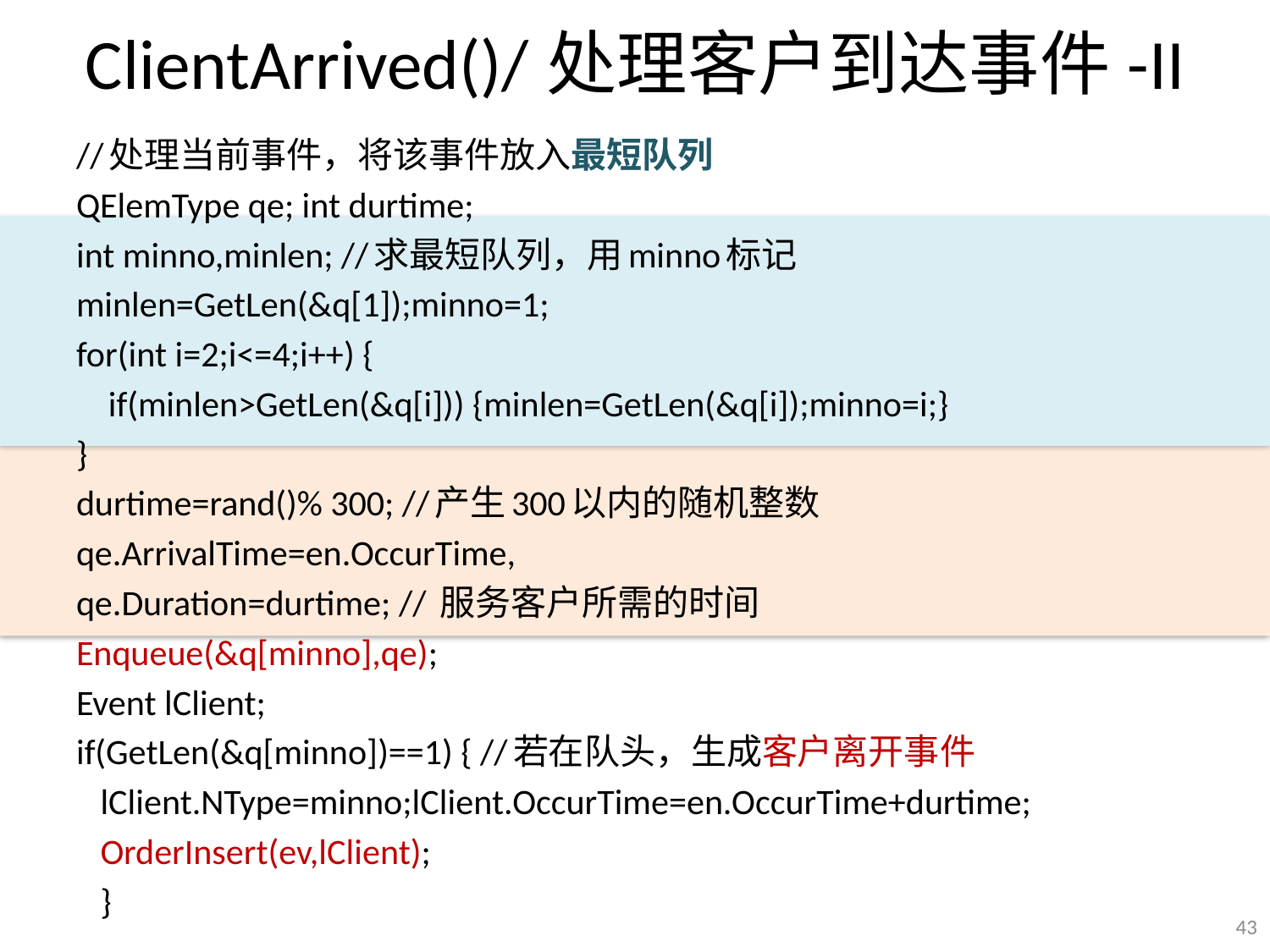

# ClientArrived()/处理客户到达事件-II
//处理当前事件，将该事件放入最短队列
QElemType qe; int durtime;
int minno,minlen; //求最短队列，用minno标记
minlen=GetLen(&q[1]);minno=1;
for(int i=2;i<=4;i++) {
    if(minlen>GetLen(&q[i])) {minlen=GetLen(&q[i]);minno=i;}
}
durtime=rand()% 300; //产生300以内的随机整数
qe.ArrivalTime=en.OccurTime,
qe.Duration=durtime; // 服务客户所需的时间
Enqueue(&q[minno],qe);
Event lClient;
if(GetLen(&q[minno])==1) { //若在队头，生成客户离开事件
   lClient.NType=minno;lClient.OccurTime=en.OccurTime+durtime;
   OrderInsert(ev,lClient);
   }

43